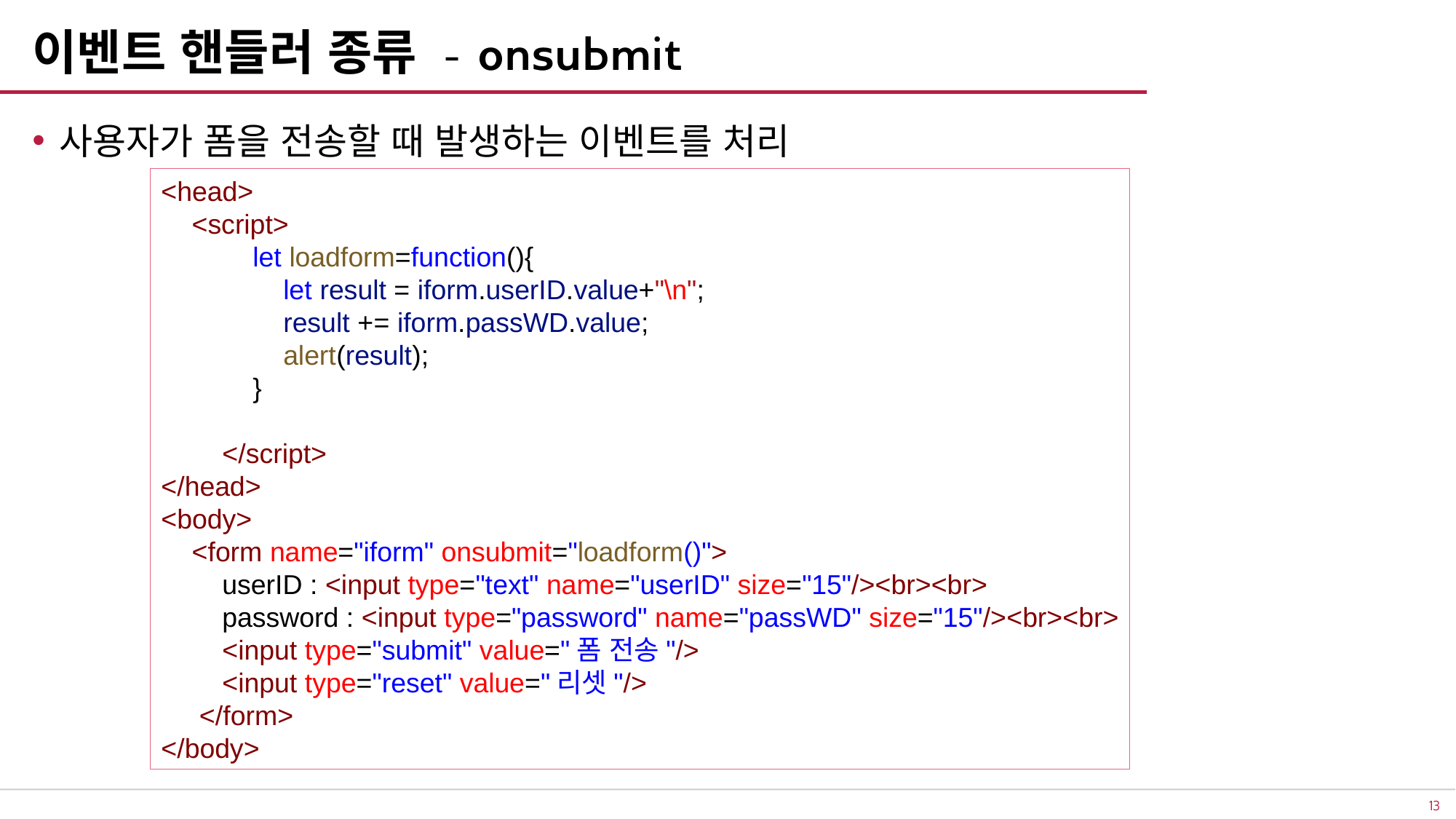

# 이벤트 핸들러 종류 - onsubmit
사용자가 폼을 전송할 때 발생하는 이벤트를 처리
<head>
    <script>
            let loadform=function(){
                let result = iform.userID.value+"\n";
                result += iform.passWD.value;
                alert(result);
            }

        </script>
</head>
<body>
    <form name="iform" onsubmit="loadform()">
        userID : <input type="text" name="userID" size="15"/><br><br>
        password : <input type="password" name="passWD" size="15"/><br><br>
        <input type="submit" value="폼 전송"/>
        <input type="reset" value="리셋"/>
     </form>
</body>
13